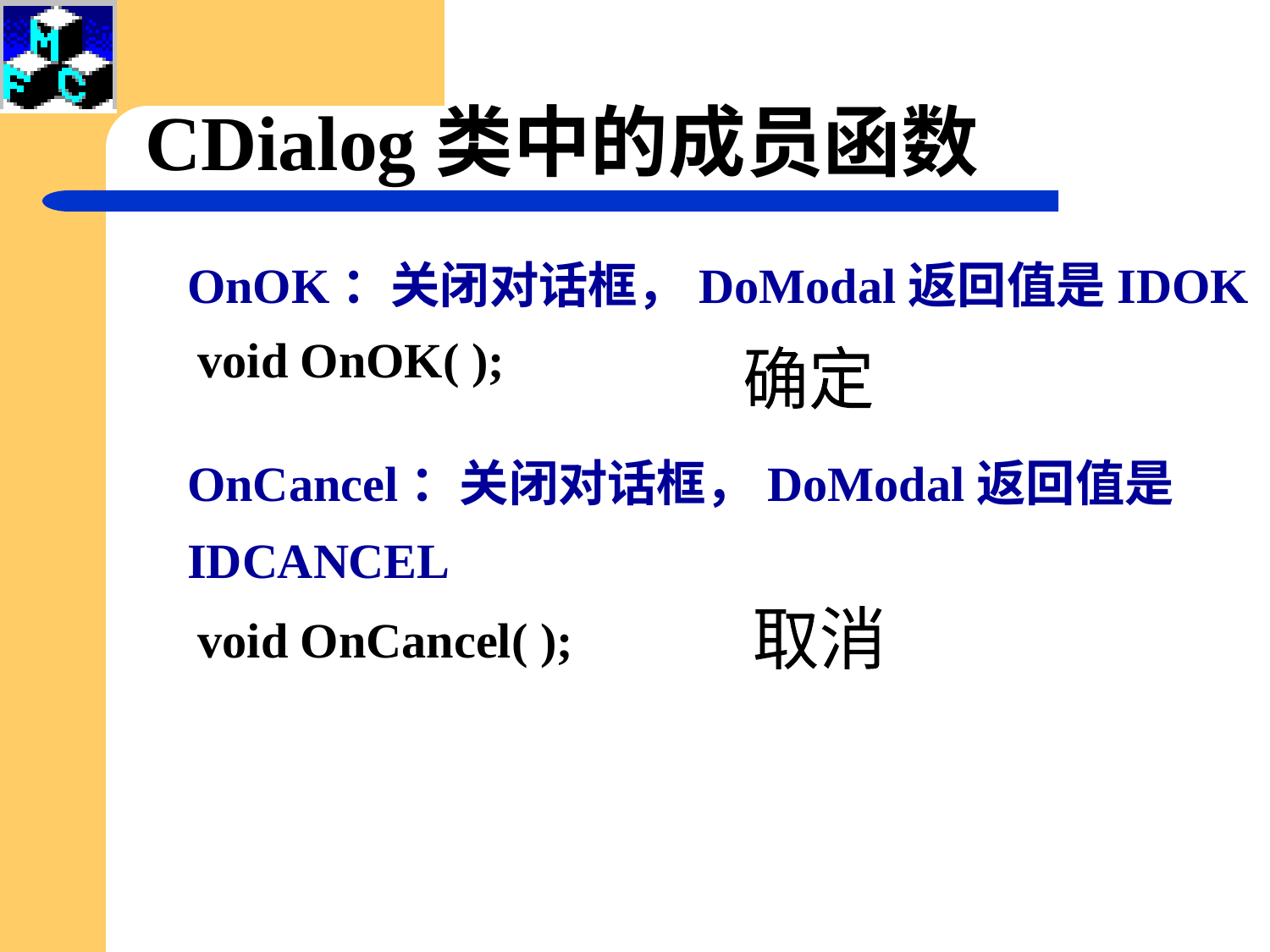

# CDialog类中的成员函数
OnOK：关闭对话框，DoModal返回值是IDOK
void OnOK( );
确定
OnCancel：关闭对话框，DoModal返回值是IDCANCEL
void OnCancel( );
取消